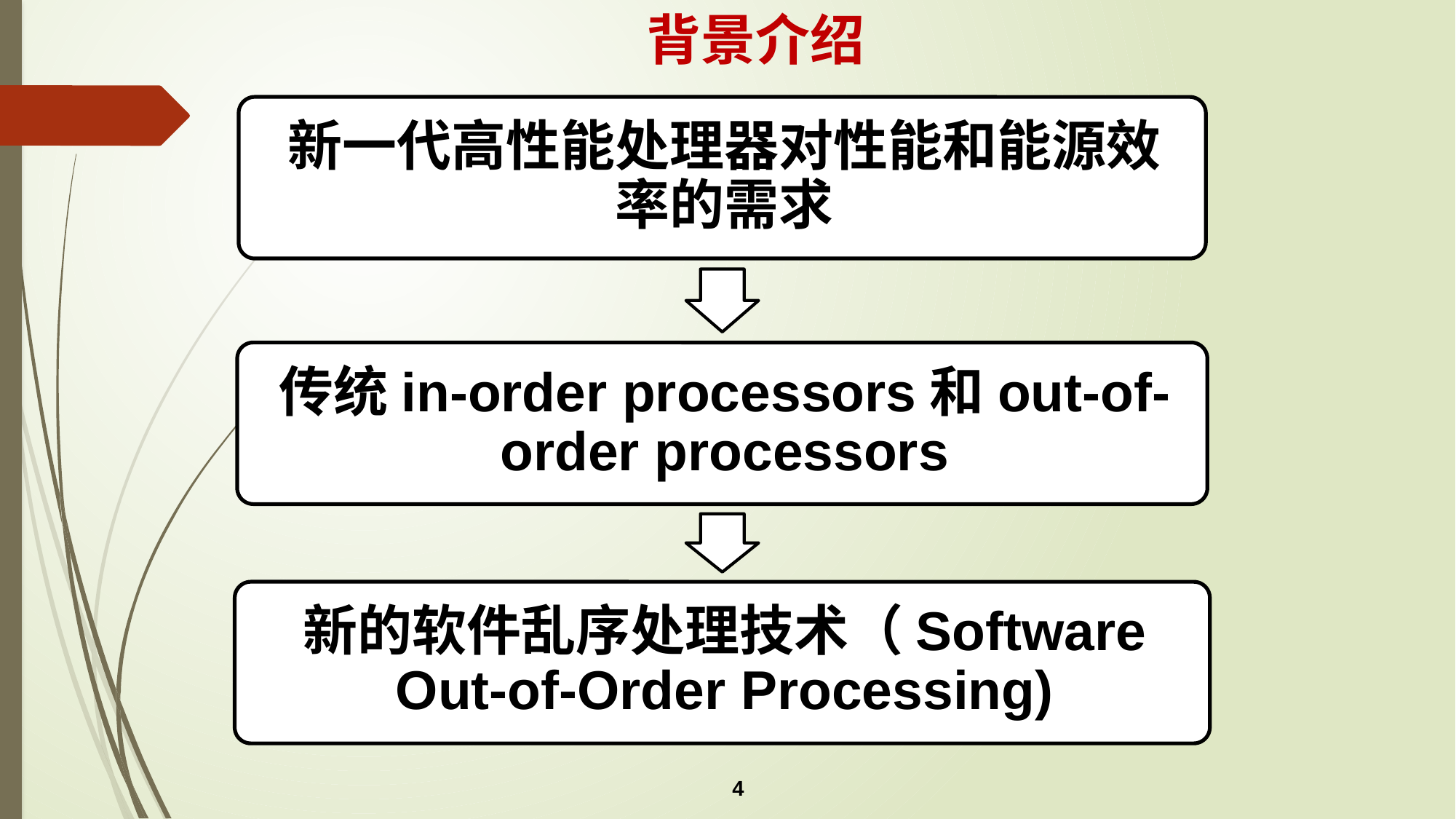

背景介绍

新一代高性能处理器对性能和能源效率的需求

传统in-order processors和out-of-order processors

新的软件乱序处理技术（Software Out-of-Order Processing)
4